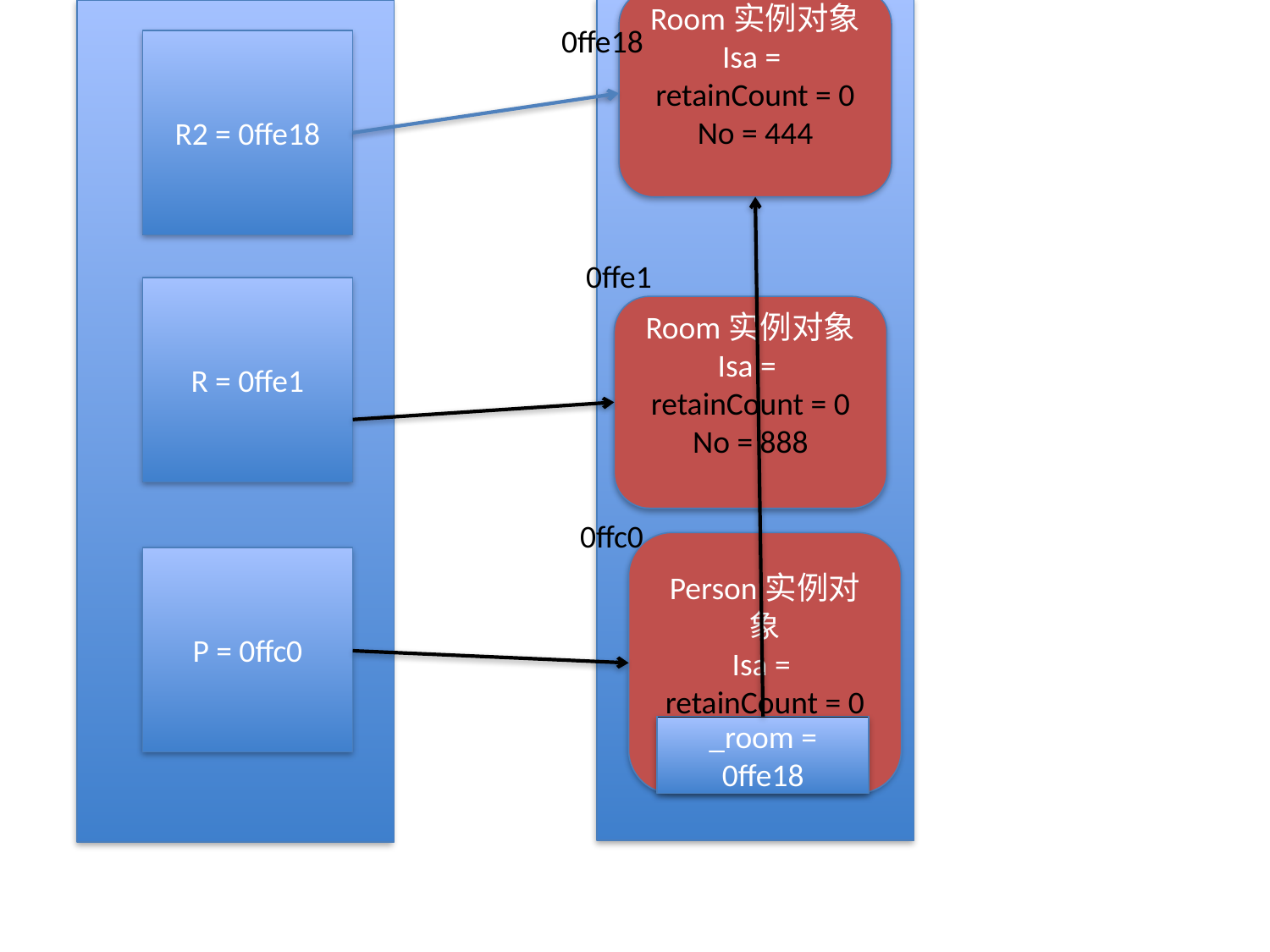

栈
Room实例对象
Isa =
retainCount = 0
No = 444

堆
0ffe18
R2 = 0ffe18
0ffe1
R = 0ffe1
Room实例对象
Isa =
retainCount = 0
No = 888

0ffc0
Person实例对象
Isa =
retainCount = 0

P = 0ffc0
_room = 0ffe18